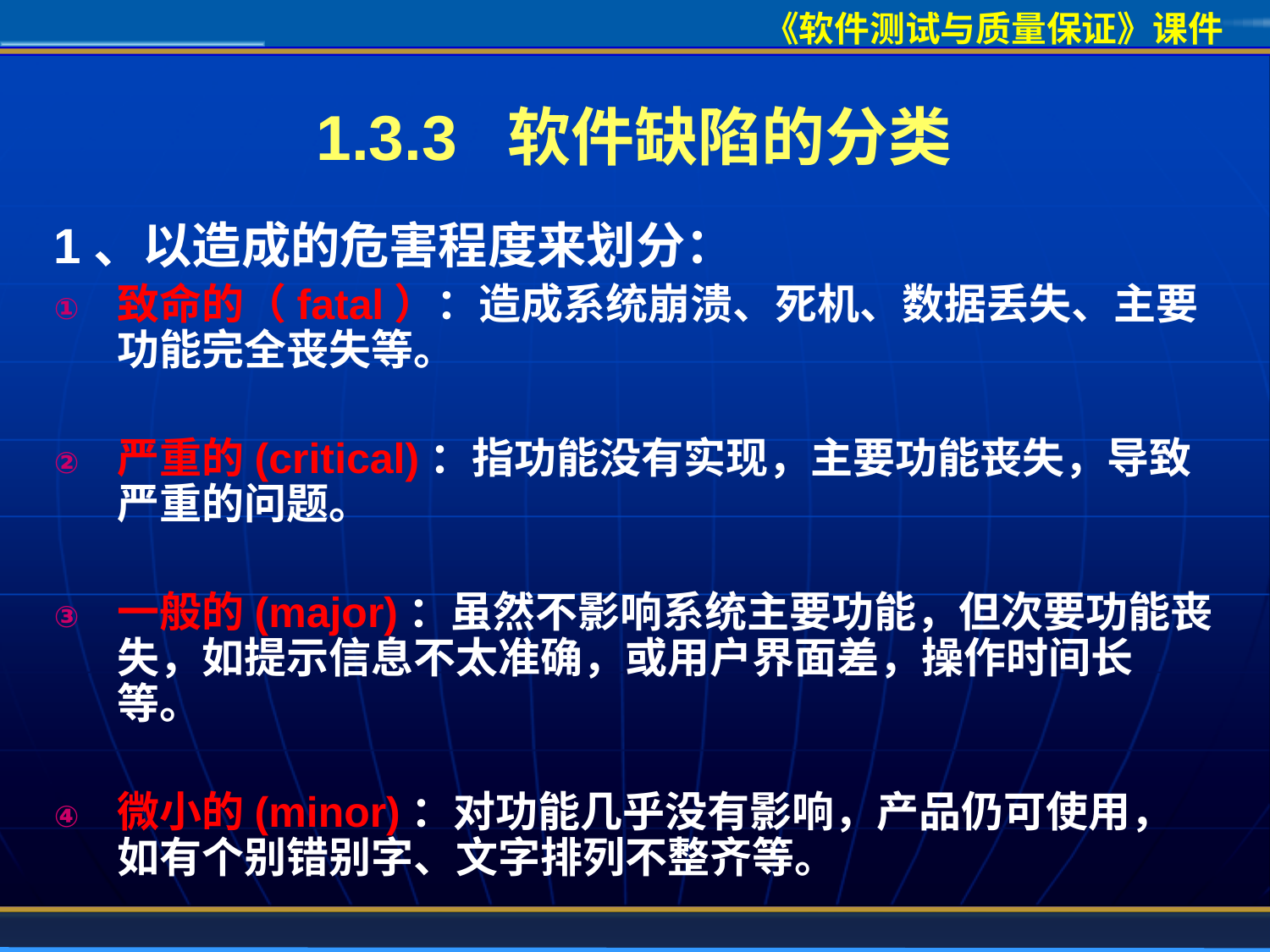

# 1.3.3  软件缺陷的分类
1、以造成的危害程度来划分：
致命的（fatal）：造成系统崩溃、死机、数据丢失、主要功能完全丧失等。

严重的(critical)：指功能没有实现，主要功能丧失，导致严重的问题。

一般的(major)：虽然不影响系统主要功能，但次要功能丧失，如提示信息不太准确，或用户界面差，操作时间长等。

微小的(minor)：对功能几乎没有影响，产品仍可使用，如有个别错别字、文字排列不整齐等。